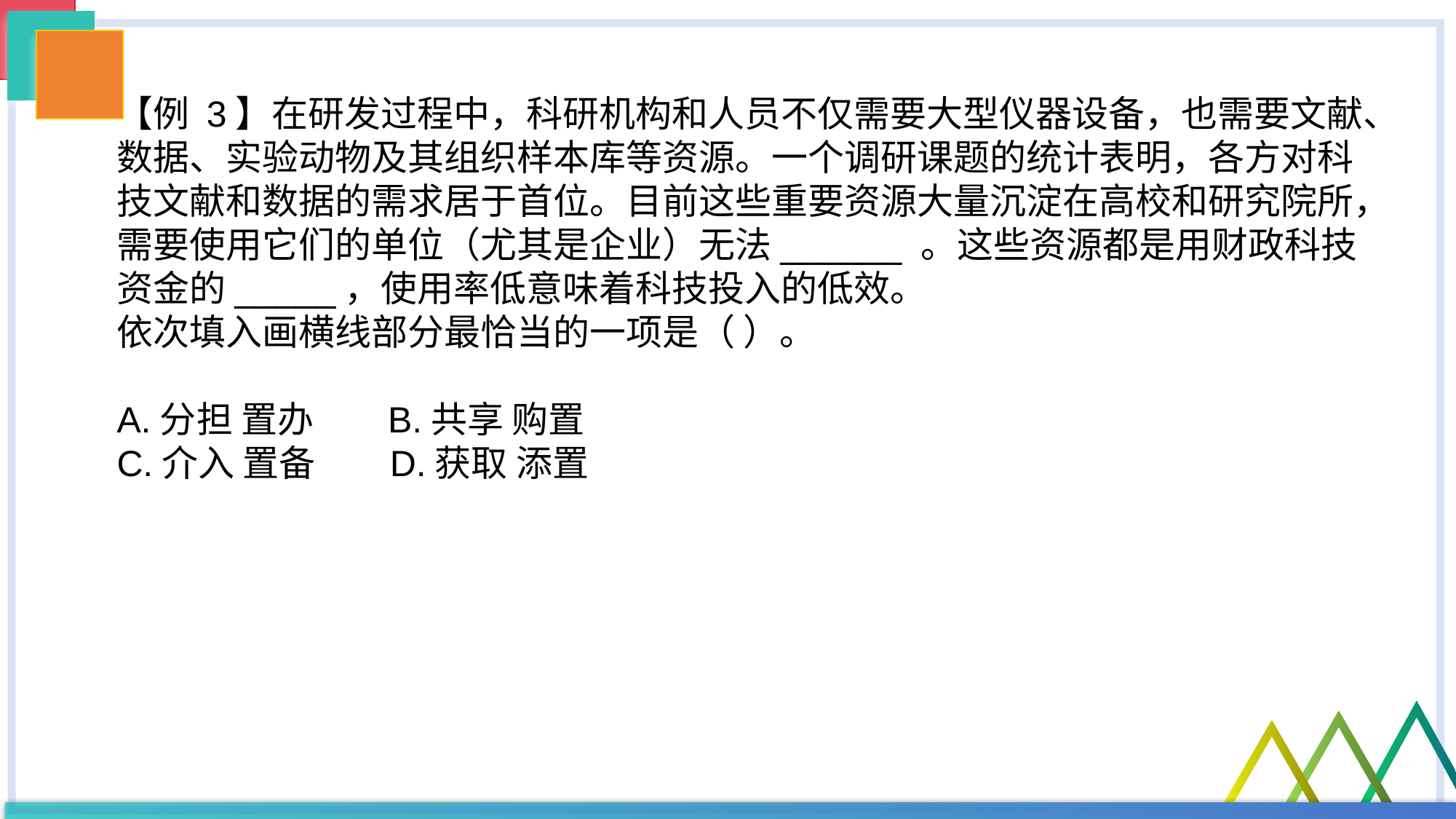

【例 3】在研发过程中，科研机构和人员不仅需要大型仪器设备，也需要文献、数据、实验动物及其组织样本库等资源。一个调研课题的统计表明，各方对科技文献和数据的需求居于首位。目前这些重要资源大量沉淀在高校和研究院所，
需要使用它们的单位（尤其是企业）无法______ 。这些资源都是用财政科技资金的_____，使用率低意味着科技投入的低效。
依次填入画横线部分最恰当的一项是（ ）。

A.分担 置办        B.共享 购置
C.介入 置备        D.获取 添置